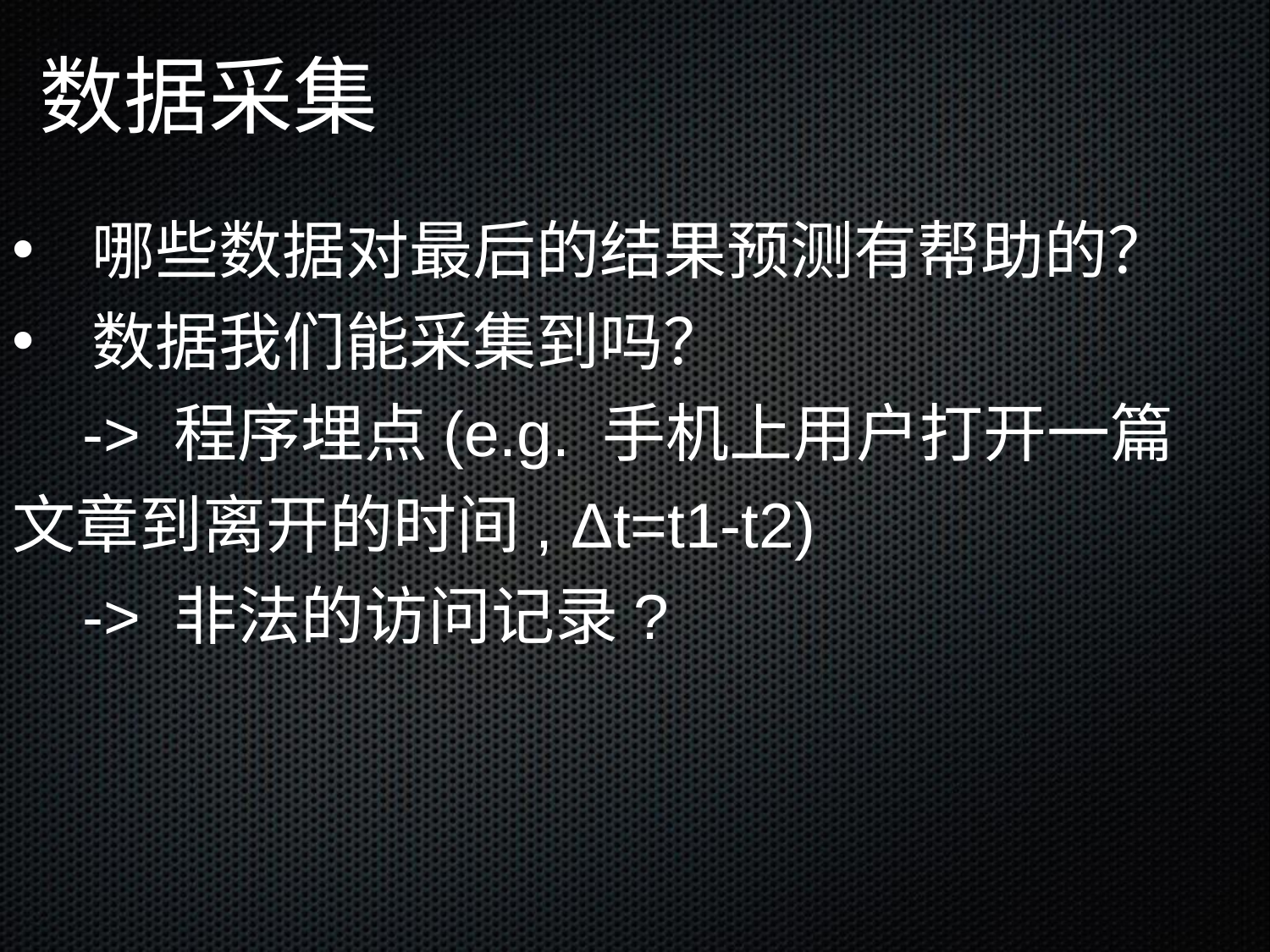

数据采集
哪些数据对最后的结果预测有帮助的？
数据我们能采集到吗？
    -> 程序埋点(e.g. 手机上用户打开一篇文章到离开的时间, Δt=t1-t2)
    -> 非法的访问记录?